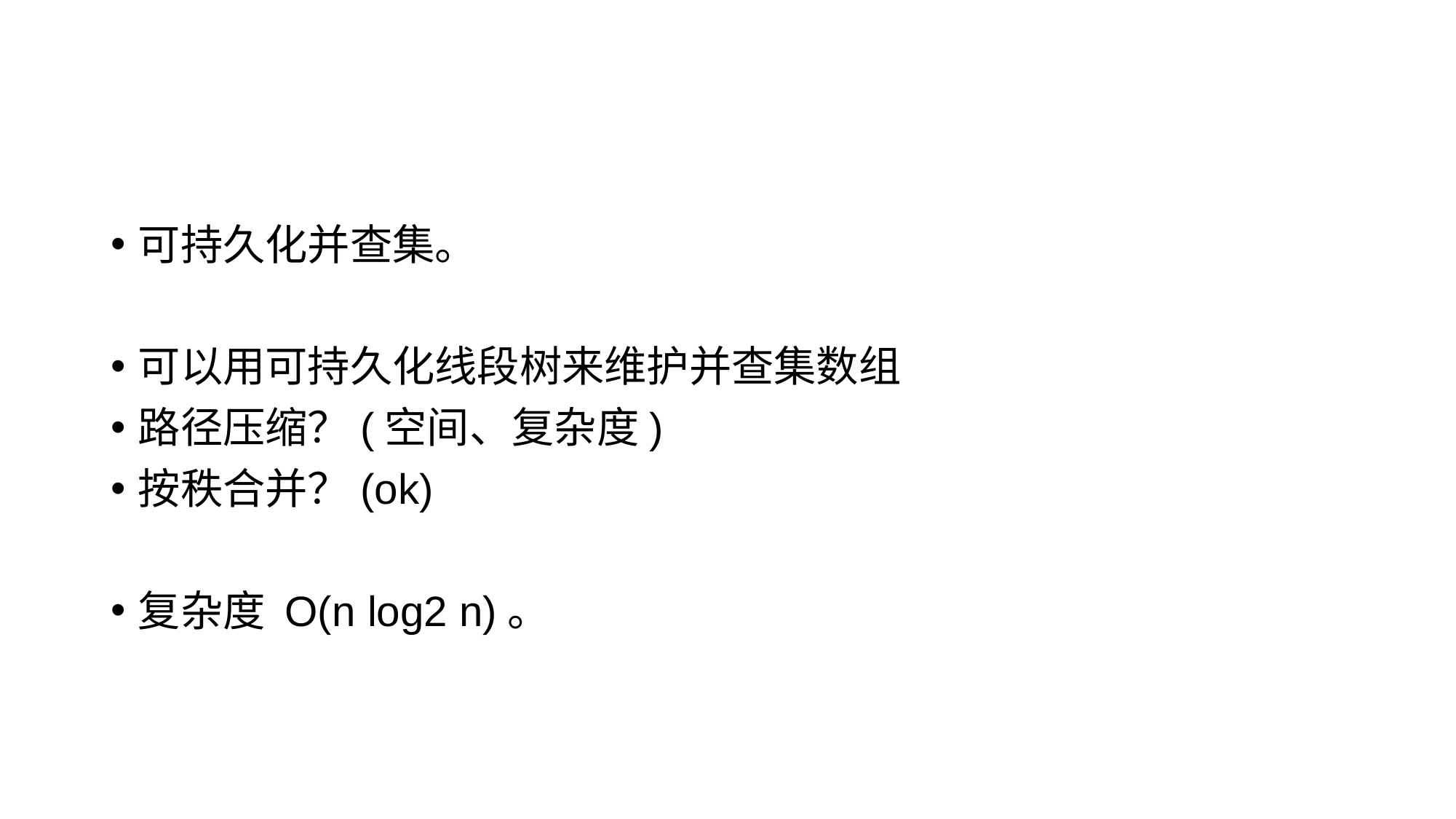

#
可持久化并查集。

可以用可持久化线段树来维护并查集数组
路径压缩？(空间、复杂度)
按秩合并？(ok)

复杂度 O(n log2 n)。